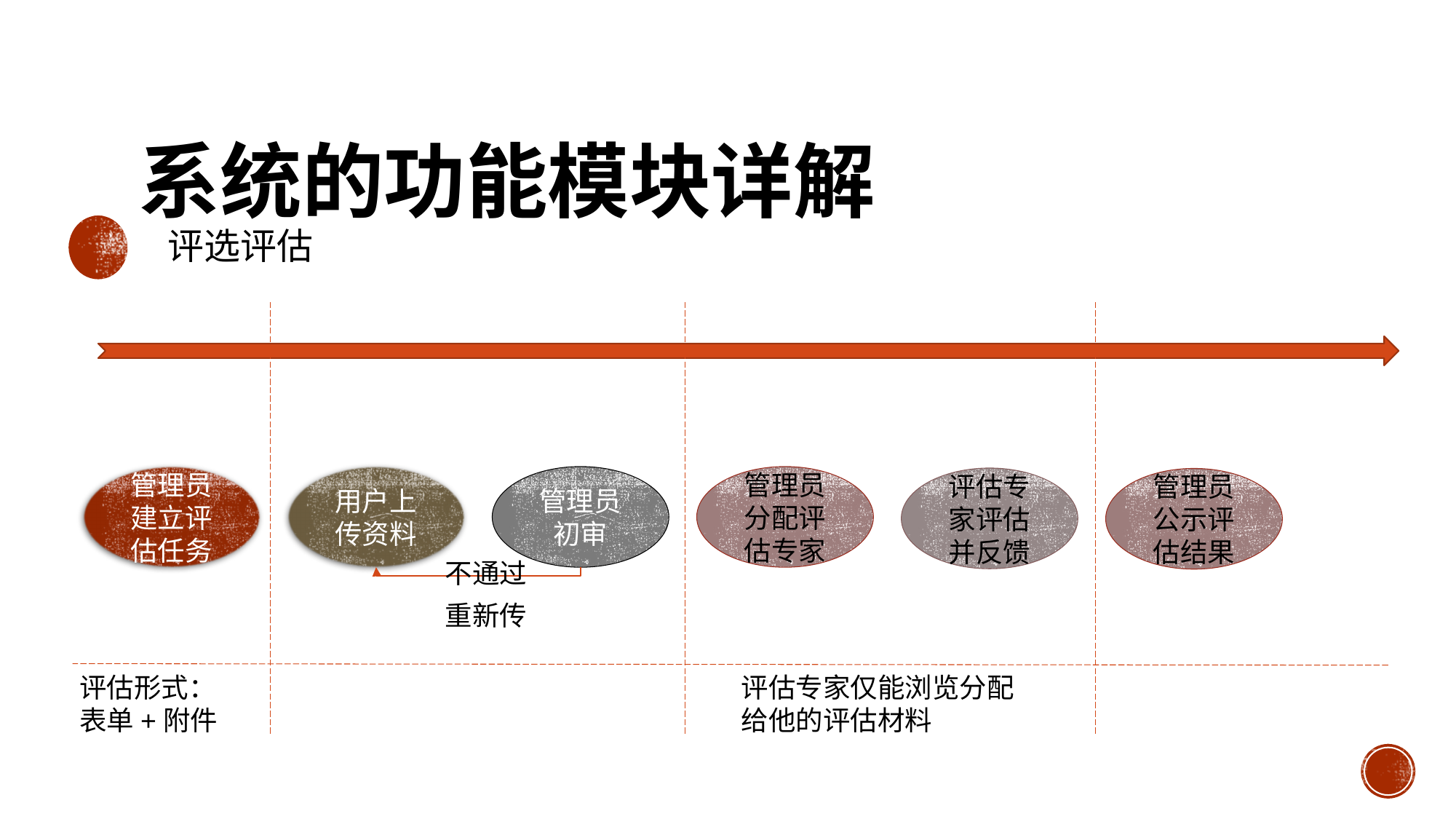

# 系统的功能模块详解
评选评估

管理员建立评估任务
用户上传资料
管理员初审
管理员分配评估专家
评估专家评估并反馈
管理员公示评估结果
不通过
重新传
评估形式：
表单+附件
评估专家仅能浏览分配给他的评估材料